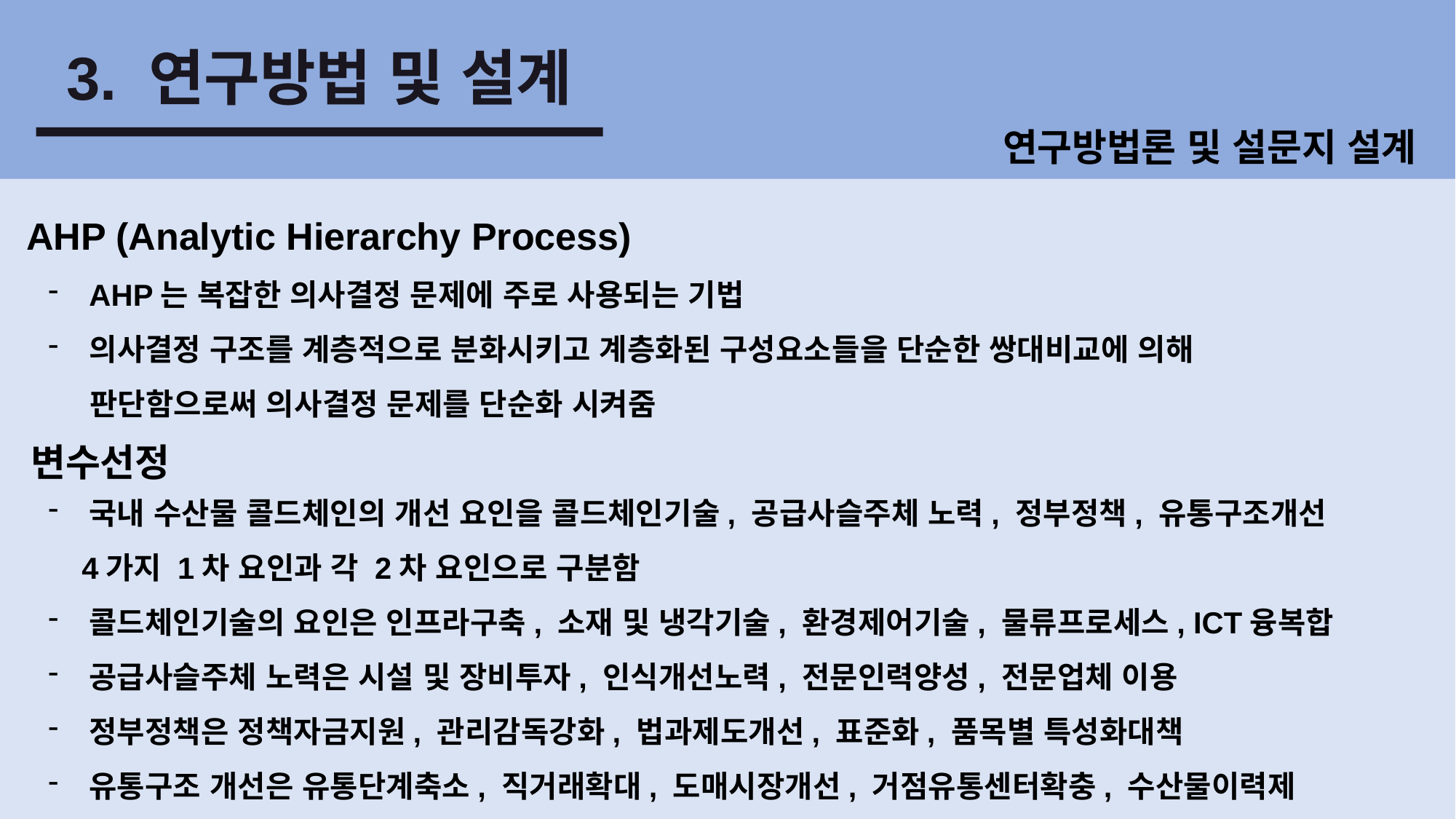

3. 연구방법 및 설계
연구방법론 및 설문지 설계

AHP (Analytic Hierarchy Process)
AHP는 복잡한 의사결정 문제에 주로 사용되는 기법
의사결정 구조를 계층적으로 분화시키고 계층화된 구성요소들을 단순한 쌍대비교에 의해
    판단함으로써 의사결정 문제를 단순화 시켜줌
변수선정
국내 수산물 콜드체인의 개선 요인을 콜드체인기술, 공급사슬주체 노력, 정부정책, 유통구조개선
    4가지 1차 요인과 각 2차 요인으로 구분함
콜드체인기술의 요인은 인프라구축, 소재 및 냉각기술, 환경제어기술, 물류프로세스, ICT융복합
공급사슬주체 노력은 시설 및 장비투자, 인식개선노력, 전문인력양성, 전문업체 이용
정부정책은 정책자금지원, 관리감독강화, 법과제도개선, 표준화, 품목별 특성화대책
유통구조 개선은 유통단계축소, 직거래확대, 도매시장개선, 거점유통센터확충, 수산물이력제